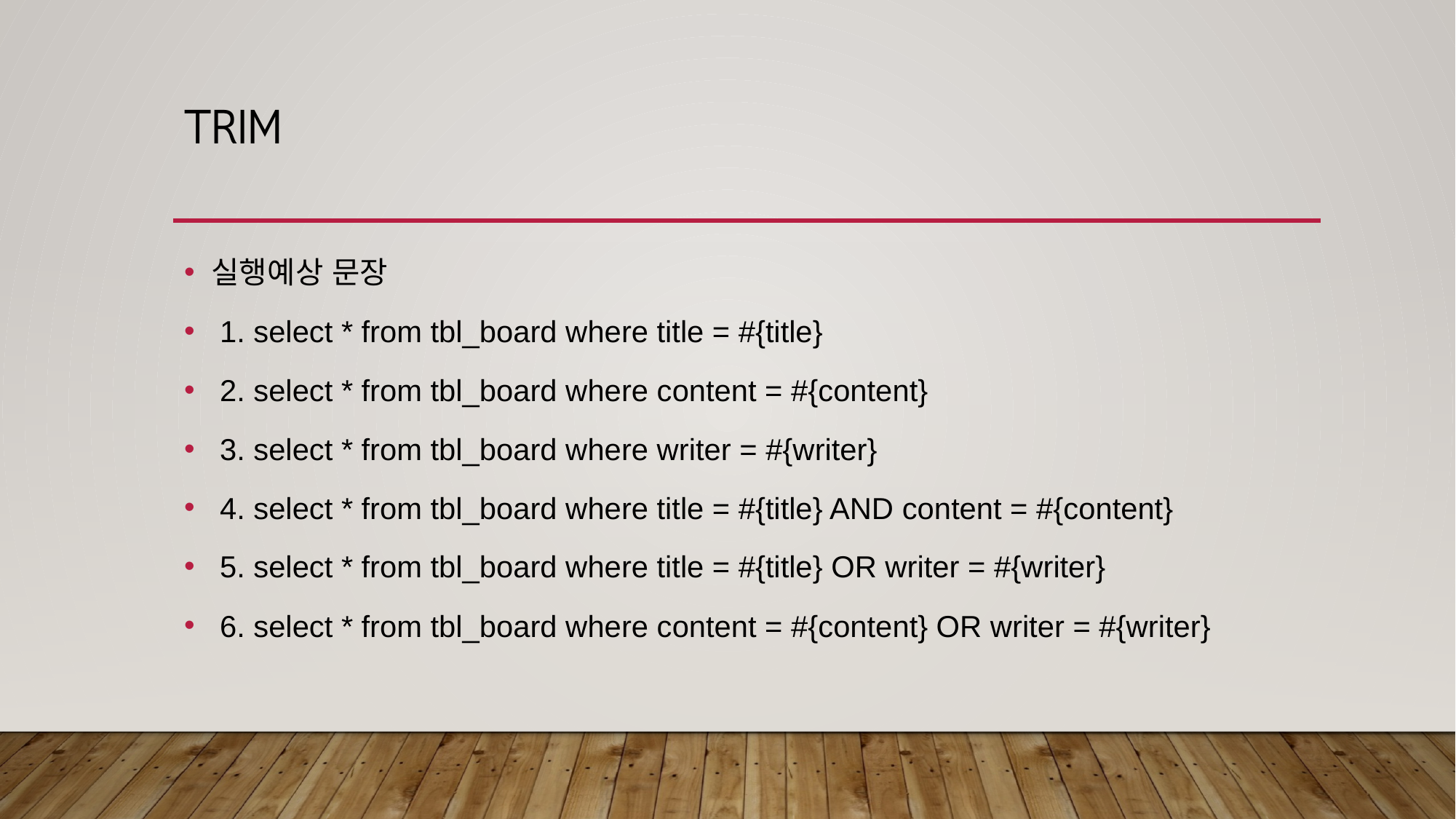

# TRIM
실행예상 문장
 1. select * from tbl_board where title = #{title}
 2. select * from tbl_board where content = #{content}
 3. select * from tbl_board where writer = #{writer}
 4. select * from tbl_board where title = #{title} AND content = #{content}
 5. select * from tbl_board where title = #{title} OR writer = #{writer}
 6. select * from tbl_board where content = #{content} OR writer = #{writer}